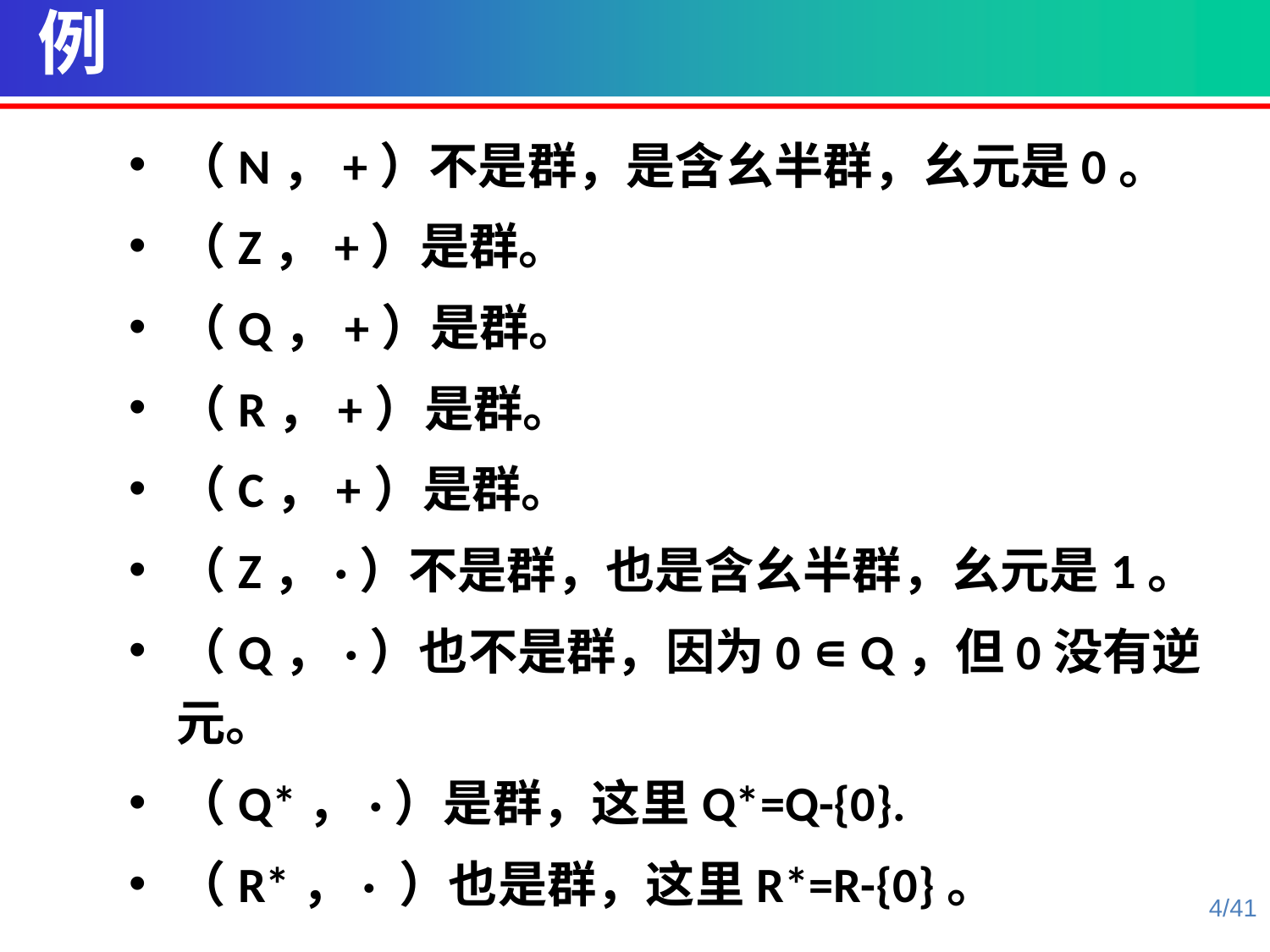

例
（N，+）不是群，是含幺半群，幺元是0。
（Z，+）是群。
（Q，+）是群。
（R，+）是群。
（C，+）是群。
（Z，·）不是群，也是含幺半群，幺元是1。
（Q，·）也不是群，因为0 ∊ Q，但0没有逆元。
（Q*，·）是群，这里Q*=Q-{0}.
（R*，· ）也是群，这里R*=R-{0}。
4/41